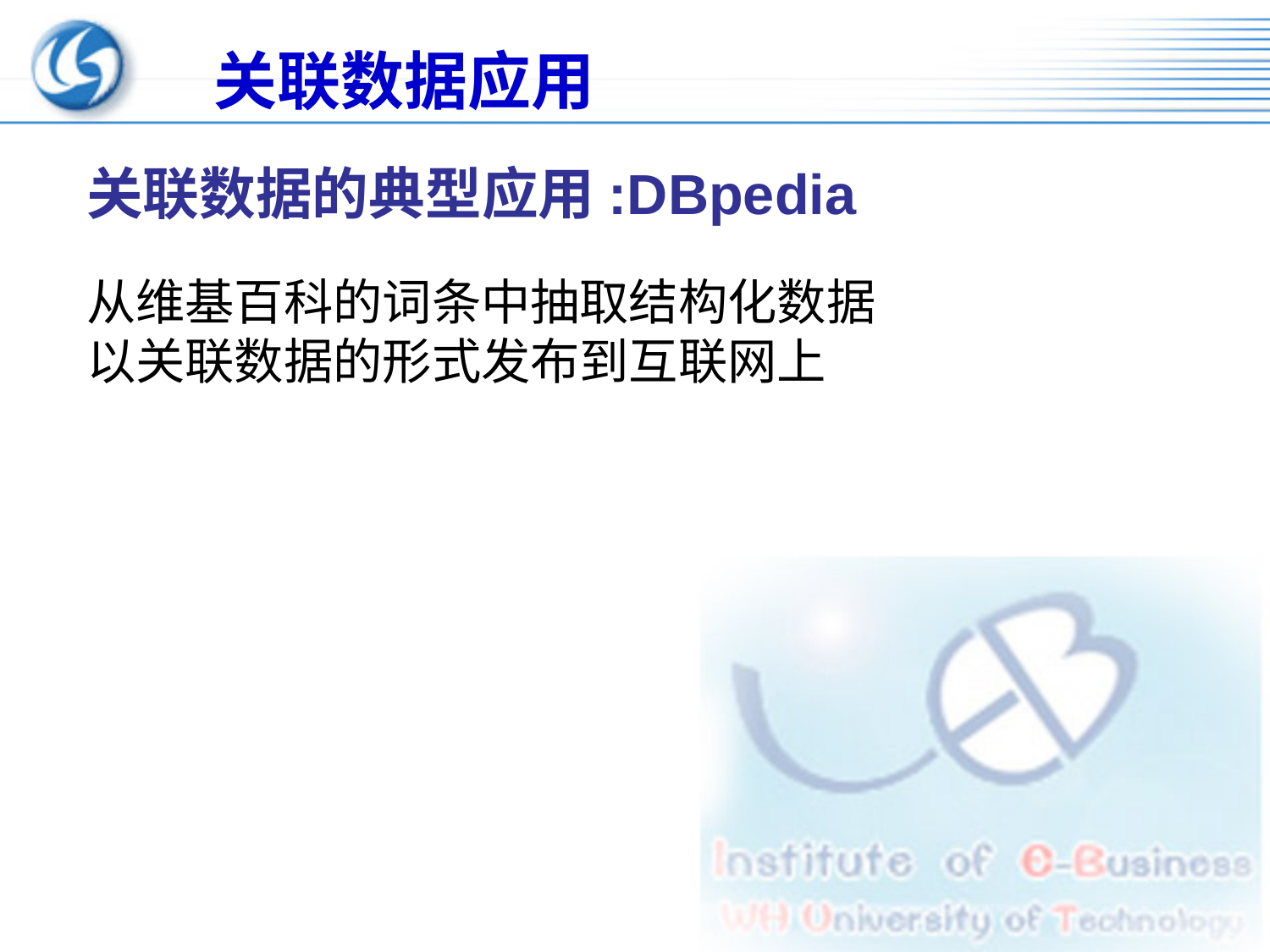

# 关联数据应用
关联数据的典型应用:DBpedia
从维基百科的词条中抽取结构化数据
以关联数据的形式发布到互联网上